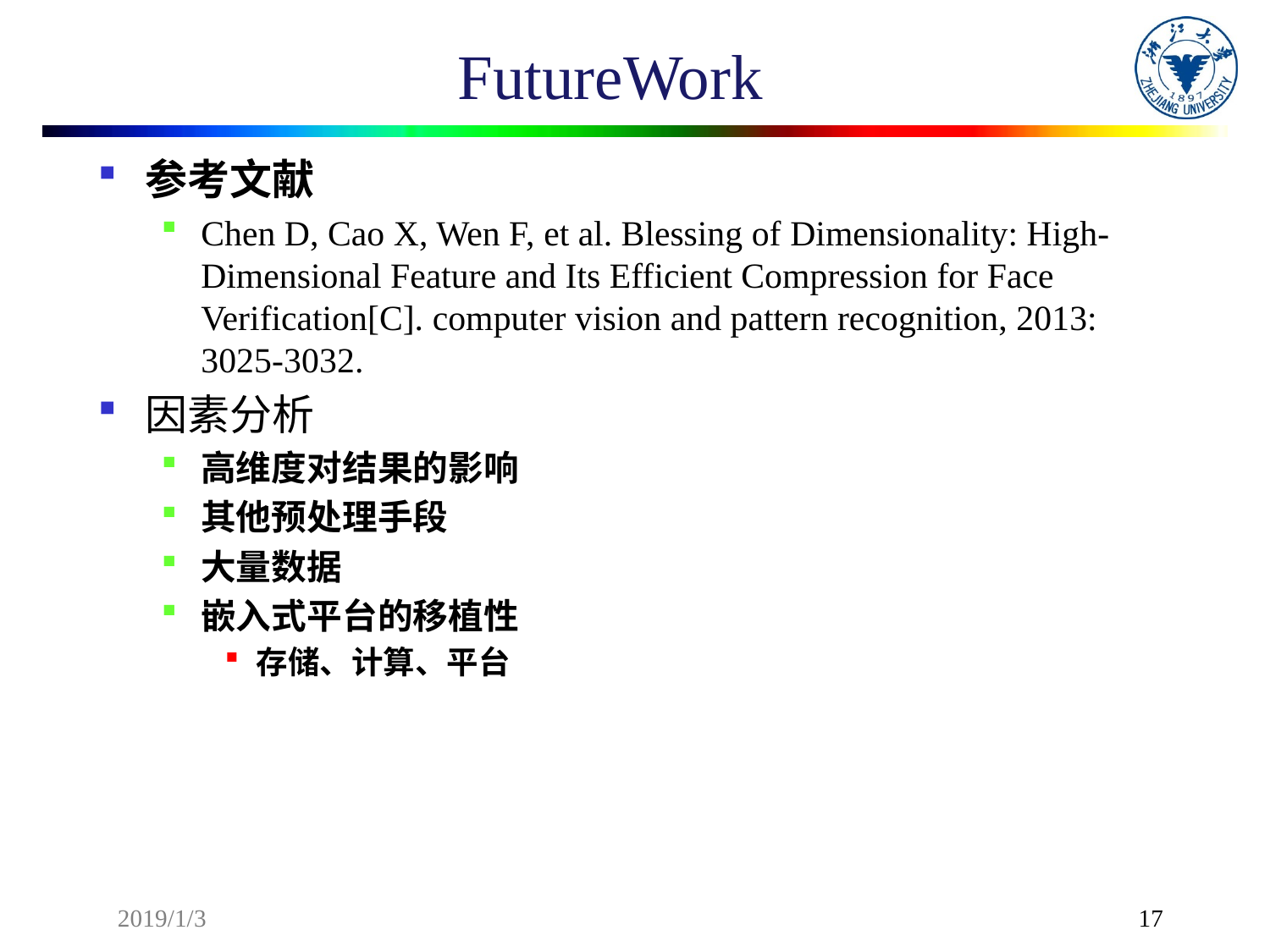

# FutureWork
参考文献
Chen D, Cao X, Wen F, et al. Blessing of Dimensionality: High-Dimensional Feature and Its Efficient Compression for Face Verification[C]. computer vision and pattern recognition, 2013: 3025-3032.
因素分析
高维度对结果的影响
其他预处理手段
大量数据
嵌入式平台的移植性
存储、计算、平台
2019/1/3
17